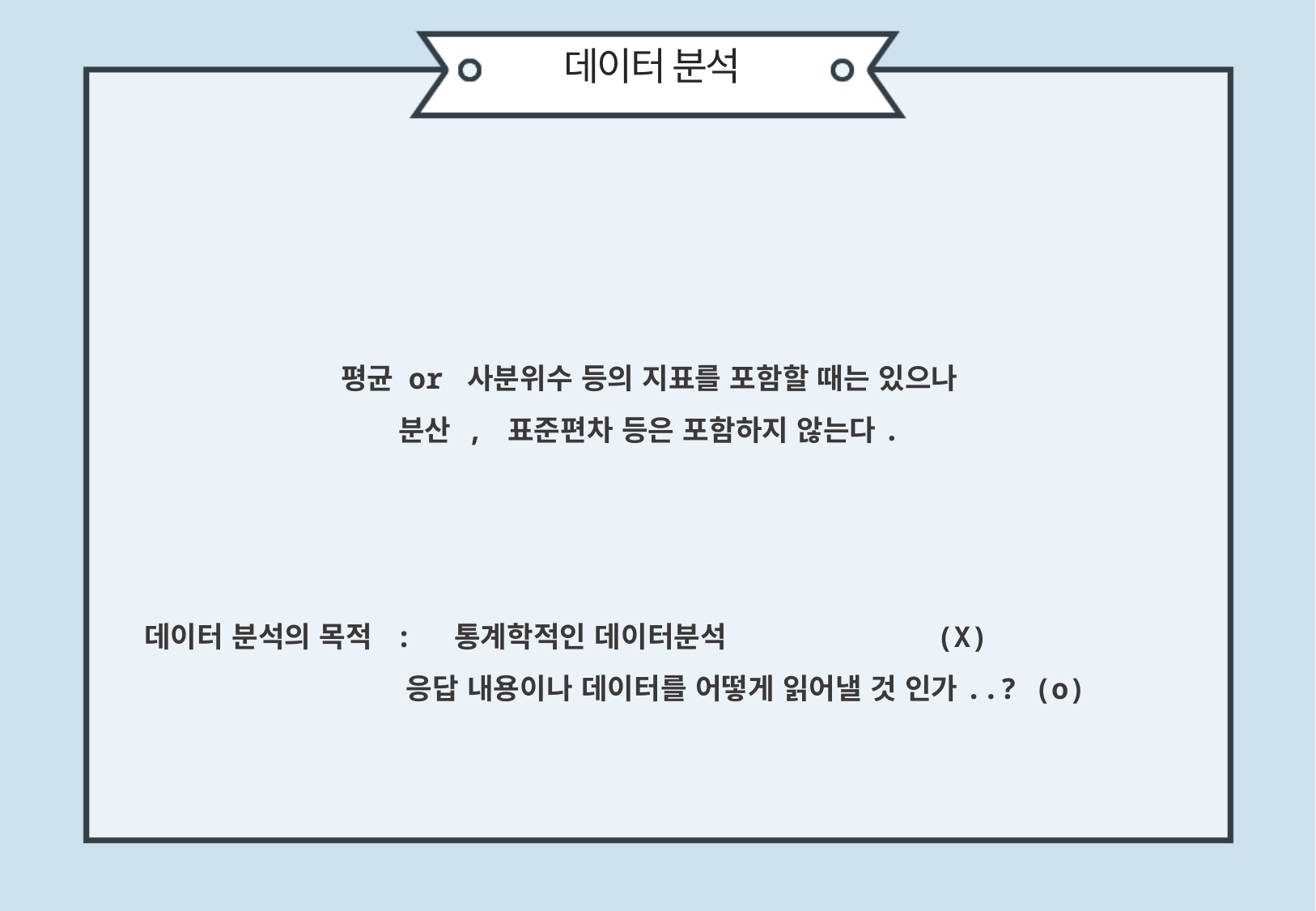

데이터 분석
평균 or 사분위수 등의 지표를 포함할 때는 있으나
분산 , 표준편차 등은 포함하지 않는다.

  데이터 분석의 목적  :  통계학적인 데이터분석                         (X)
                       응답 내용이나 데이터를 어떻게 읽어낼 것 인가..? (o)